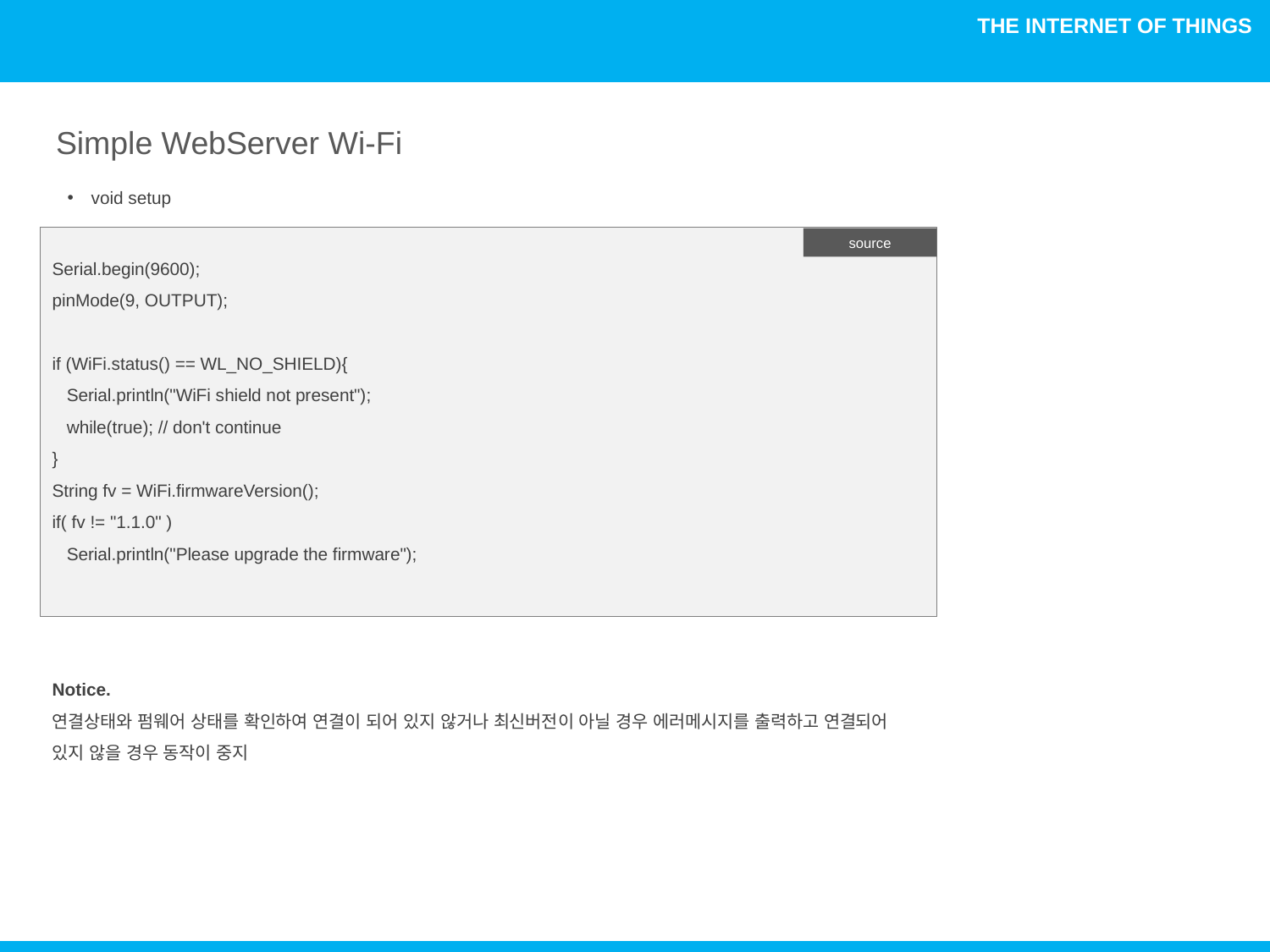

Simple WebServer Wi-Fi
void setup
Serial.begin(9600);
pinMode(9, OUTPUT);

if (WiFi.status() == WL_NO_SHIELD){
   Serial.println("WiFi shield not present");
   while(true); // don't continue
}
String fv = WiFi.firmwareVersion();
if( fv != "1.1.0" )
   Serial.println("Please upgrade the firmware");

source
Notice.
연결상태와 펌웨어 상태를 확인하여 연결이 되어 있지 않거나 최신버전이 아닐 경우 에러메시지를 출력하고 연결되어 있지 않을 경우 동작이 중지